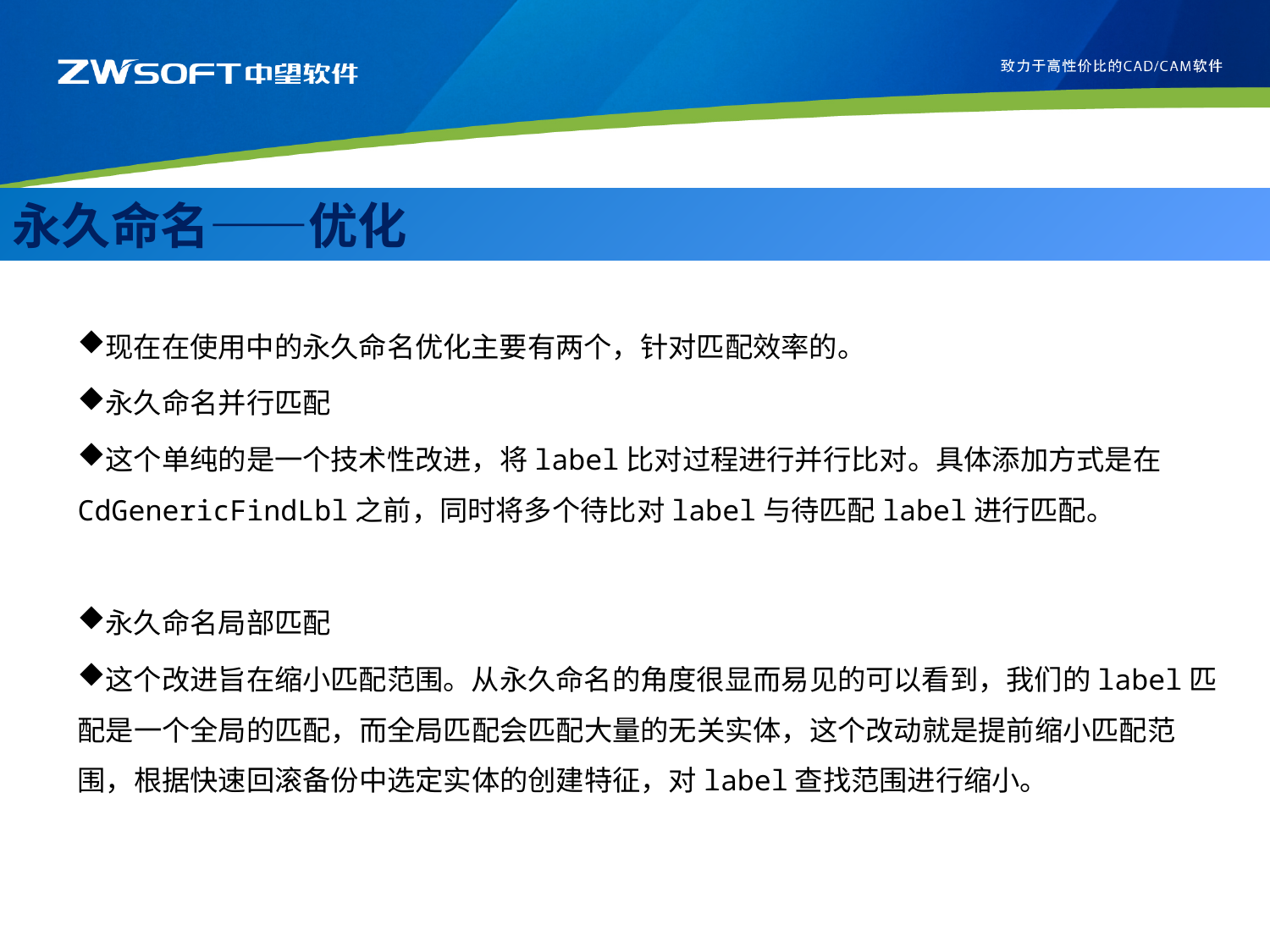

永久命名——优化
现在在使用中的永久命名优化主要有两个，针对匹配效率的。
永久命名并行匹配
这个单纯的是一个技术性改进，将label比对过程进行并行比对。具体添加方式是在CdGenericFindLbl之前，同时将多个待比对label与待匹配label进行匹配。

永久命名局部匹配
这个改进旨在缩小匹配范围。从永久命名的角度很显而易见的可以看到，我们的label匹配是一个全局的匹配，而全局匹配会匹配大量的无关实体，这个改动就是提前缩小匹配范围，根据快速回滚备份中选定实体的创建特征，对label查找范围进行缩小。